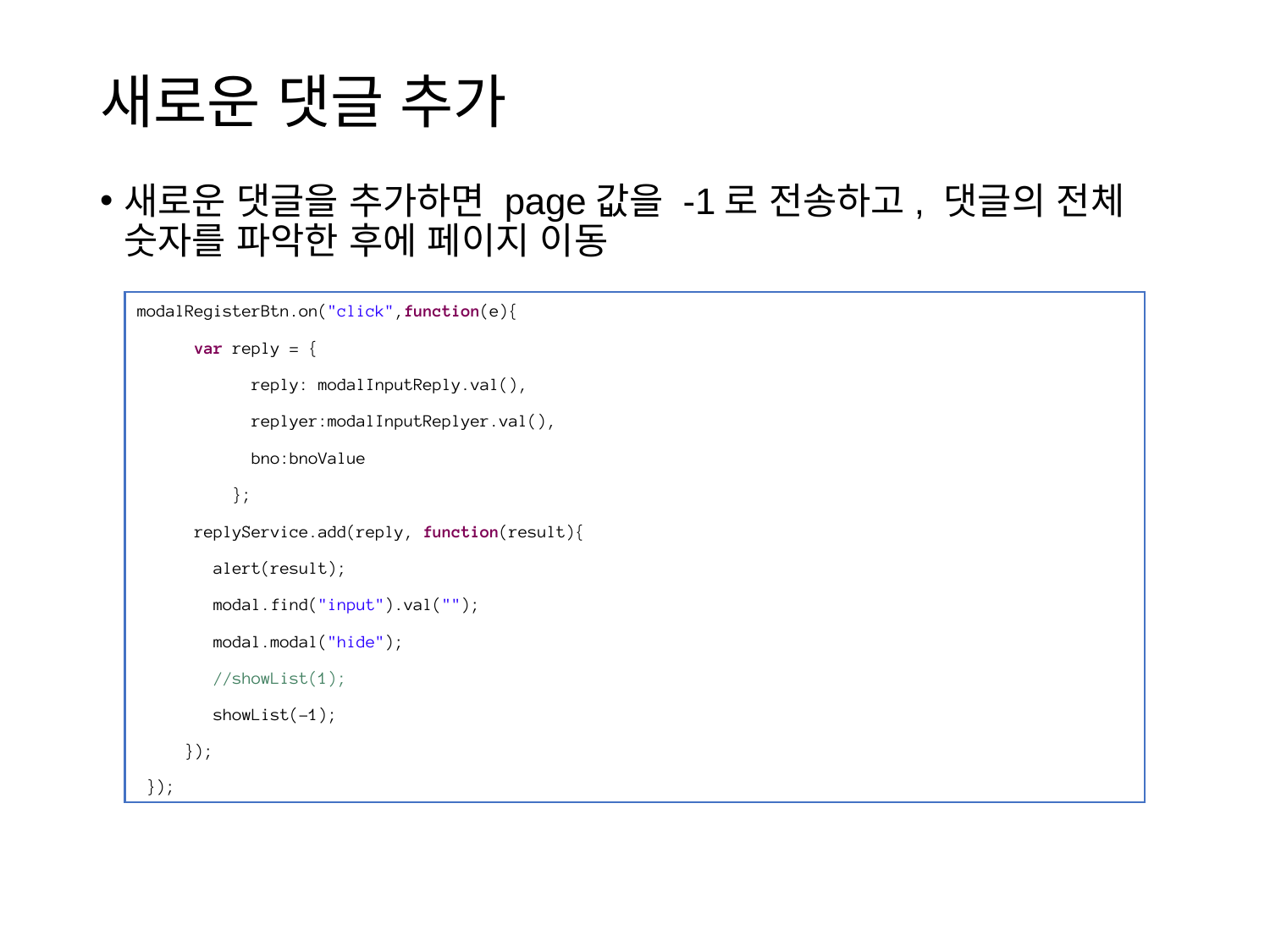

# 새로운 댓글 추가
새로운 댓글을 추가하면 page값을 -1로 전송하고, 댓글의 전체 숫자를 파악한 후에 페이지 이동
modalRegisterBtn.on("click",function(e){
      var reply = {
            reply: modalInputReply.val(),
            replyer:modalInputReplyer.val(),
            bno:bnoValue
          };
      replyService.add(reply, function(result){
        alert(result);
        modal.find("input").val("");
        modal.modal("hide");
        //showList(1);
        showList(-1);
     });
 });